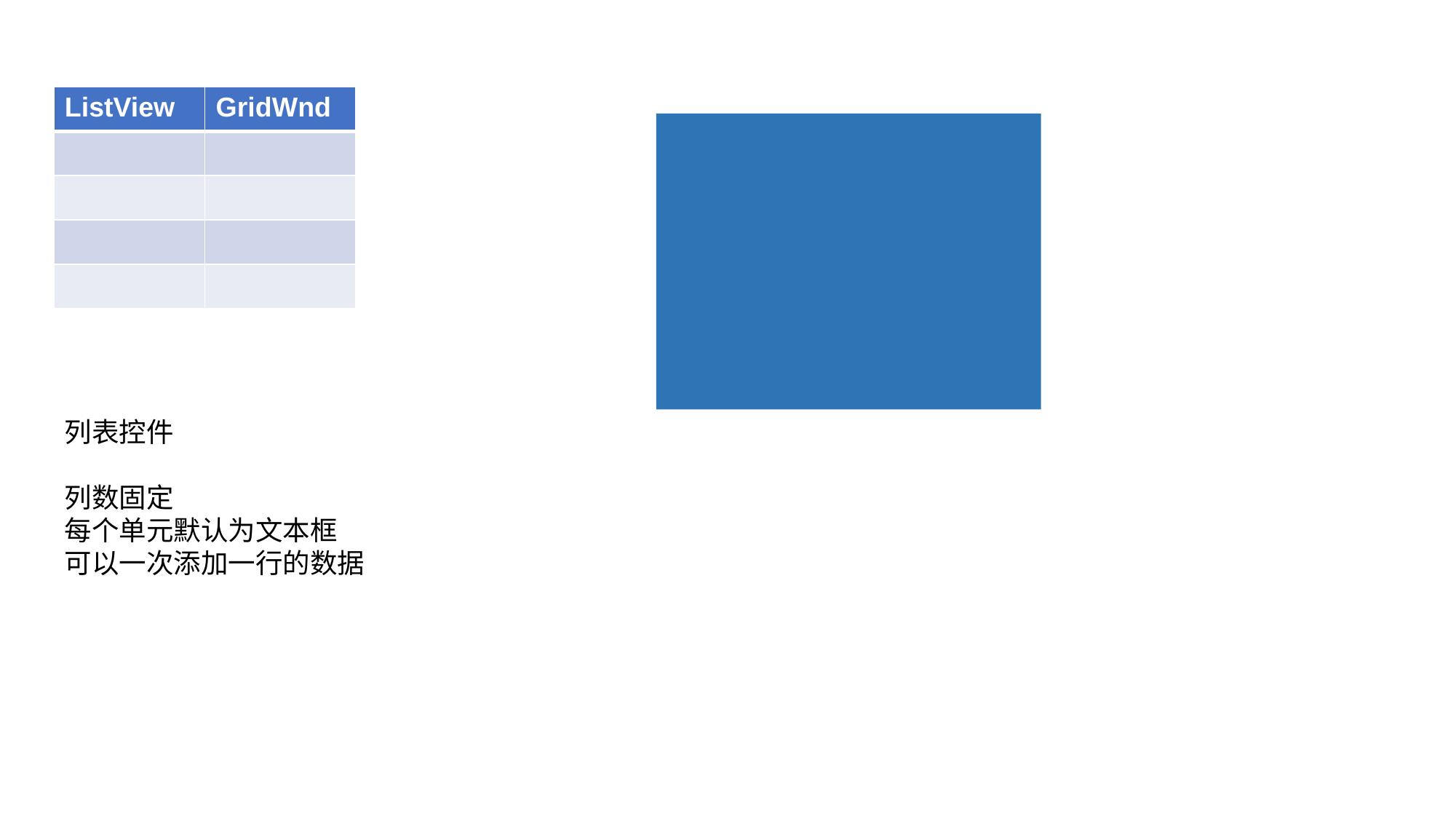

| ListView | GridWnd |
| --- | --- |
|  |  |
|  |  |
|  |  |
|  |  |

列表控件

列数固定
每个单元默认为文本框
可以一次添加一行的数据